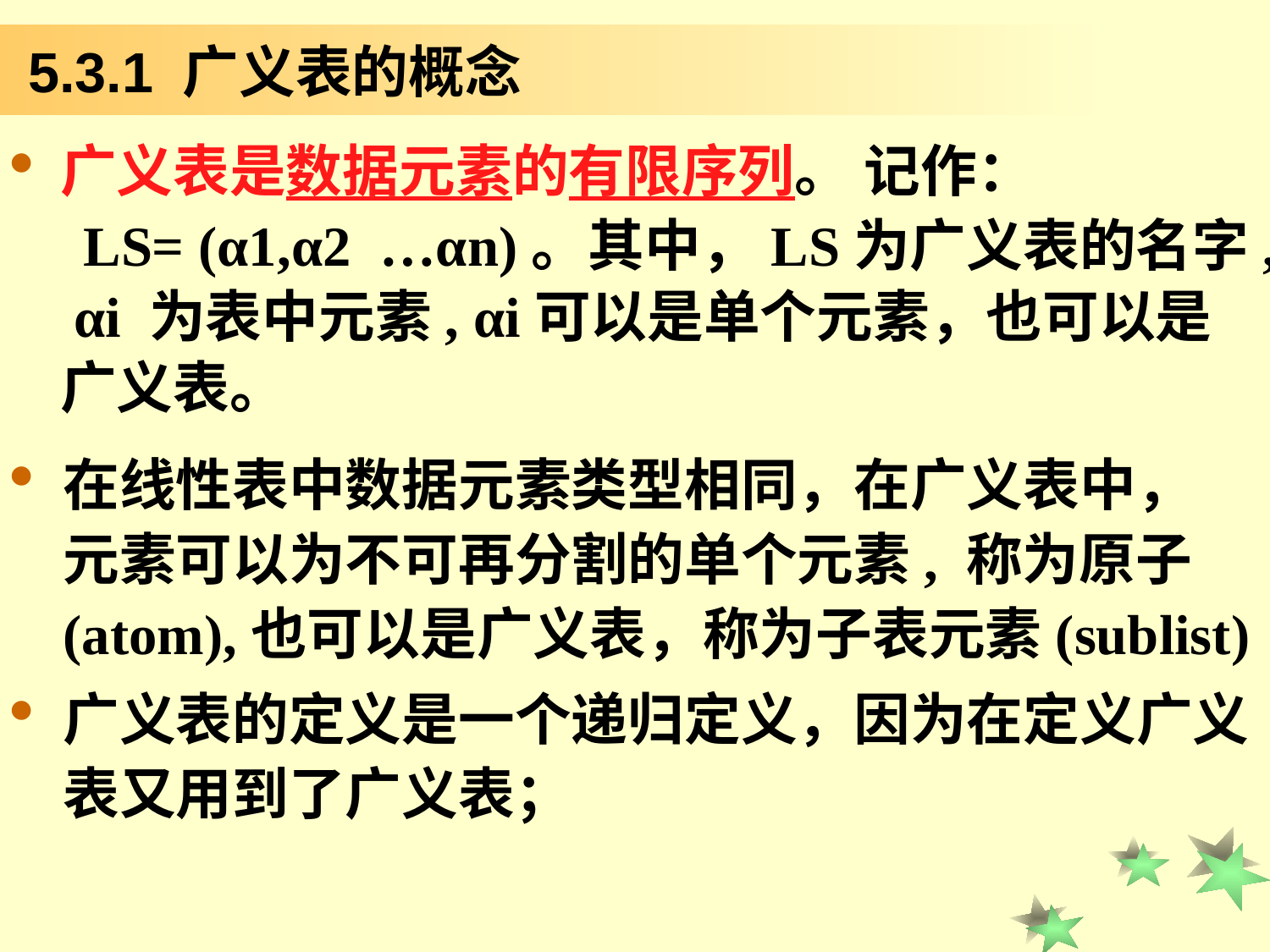

# 5.3.1 广义表的概念
广义表是数据元素的有限序列。 记作：
     LS= (α1,α2  …αn)。其中，LS为广义表的名字, αi 为表中元素, αi可以是单个元素，也可以是广义表。

在线性表中数据元素类型相同，在广义表中， 元素可以为不可再分割的单个元素, 称为原子(atom),也可以是广义表，称为子表元素(sublist)
广义表的定义是一个递归定义，因为在定义广义表又用到了广义表；